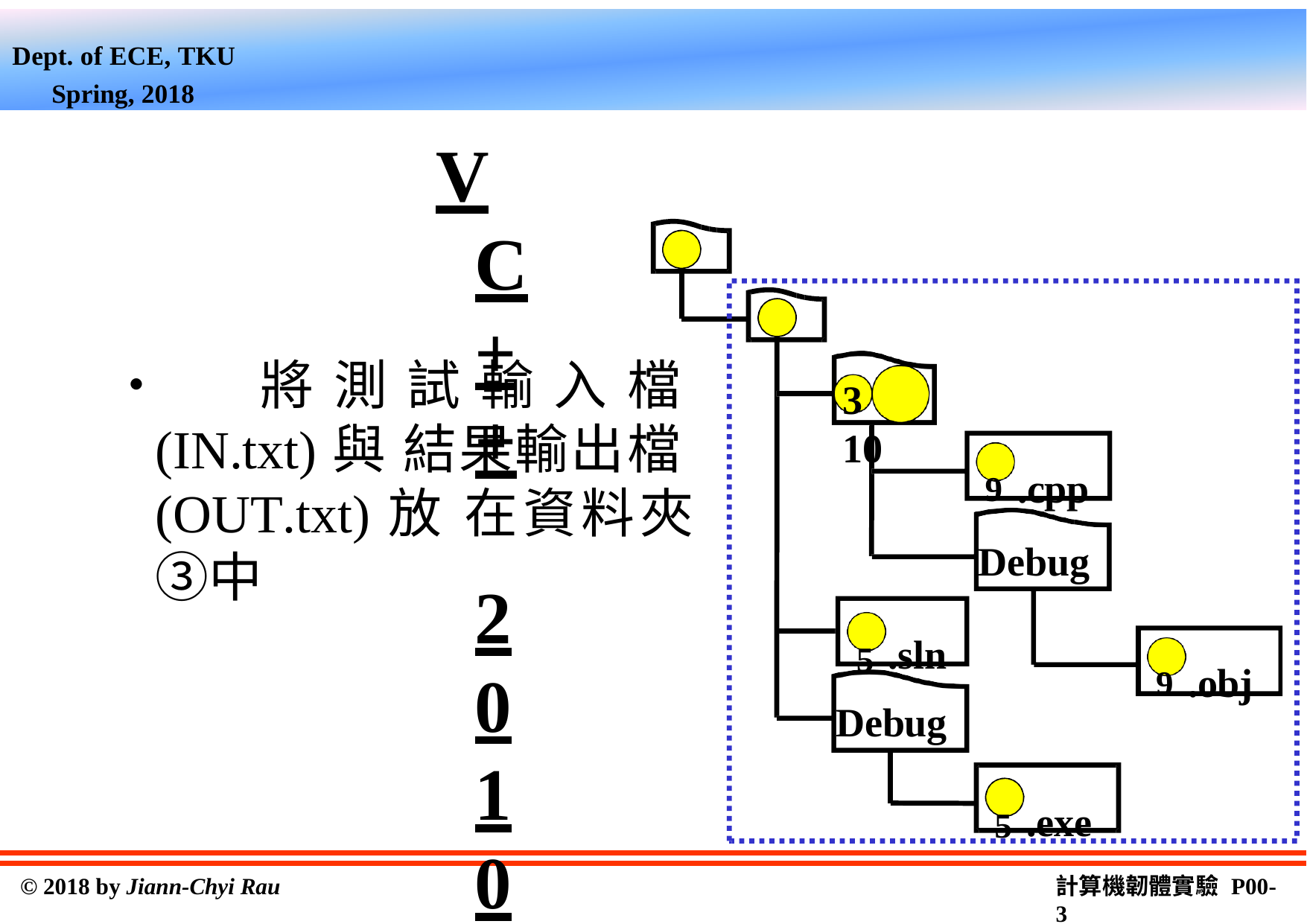

Dept. of ECE, TKU Spring, 2018
VC++ 2010
4
5

•  將測試輸入檔(IN.txt)與 結果輸出檔(OUT.txt)放 在資料夾③中

3	10

9 .cpp
Debug
5 .sln

9 .obj
Debug
5 .exe

計算機韌體實驗 P00-3
© 2018 by Jiann-Chyi Rau